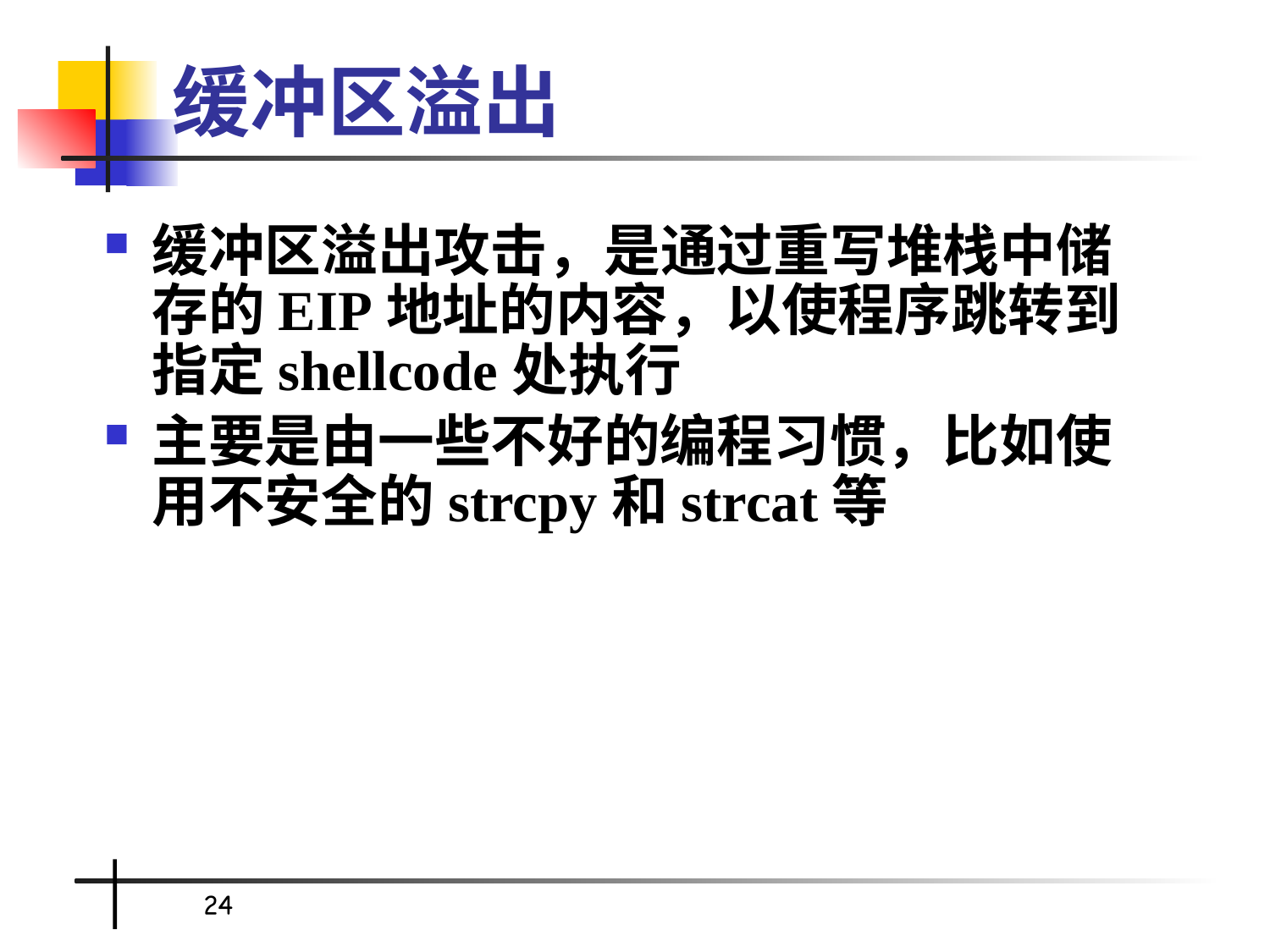

# 缓冲区溢出
缓冲区溢出攻击，是通过重写堆栈中储存的EIP地址的内容，以使程序跳转到指定shellcode处执行
主要是由一些不好的编程习惯，比如使用不安全的strcpy和strcat等
24